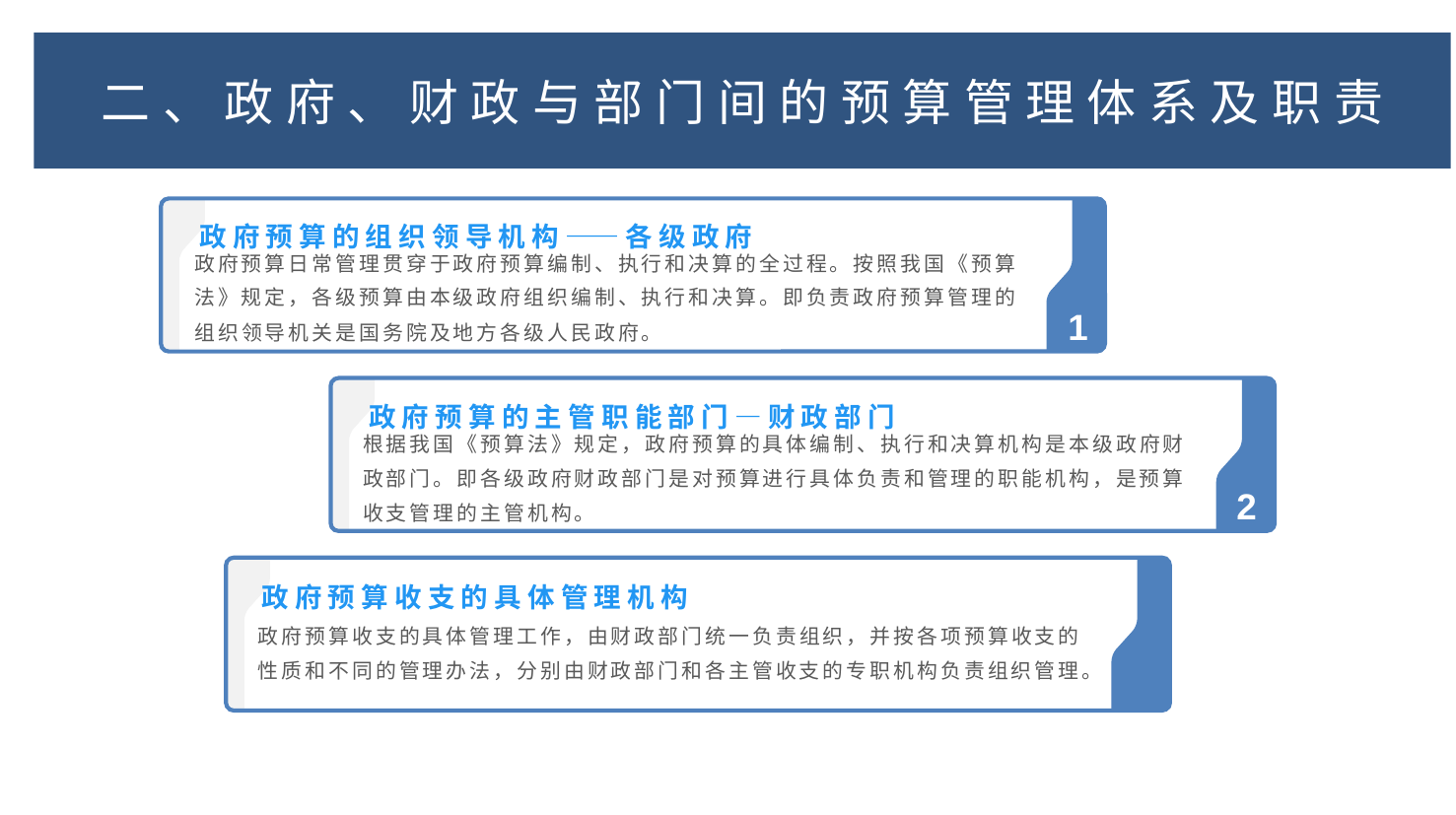

三、政府、财政与部门间的预算管理体系及职责
# 二、政府、财政与部门间的预算管理体系及职责

政府预算的组织领导机构——各级政府
政府预算日常管理贯穿于政府预算编制、执行和决算的全过程。按照我国《预算法》规定，各级预算由本级政府组织编制、执行和决算。即负责政府预算管理的组织领导机关是国务院及地方各级人民政府。
1

政府预算的主管职能部门—财政部门
根据我国《预算法》规定，政府预算的具体编制、执行和决算机构是本级政府财政部门。即各级政府财政部门是对预算进行具体负责和管理的职能机构，是预算收支管理的主管机构。
2

政府预算收支的具体管理机构
政府预算收支的具体管理工作，由财政部门统一负责组织，并按各项预算收支的性质和不同的管理办法，分别由财政部门和各主管收支的专职机构负责组织管理。